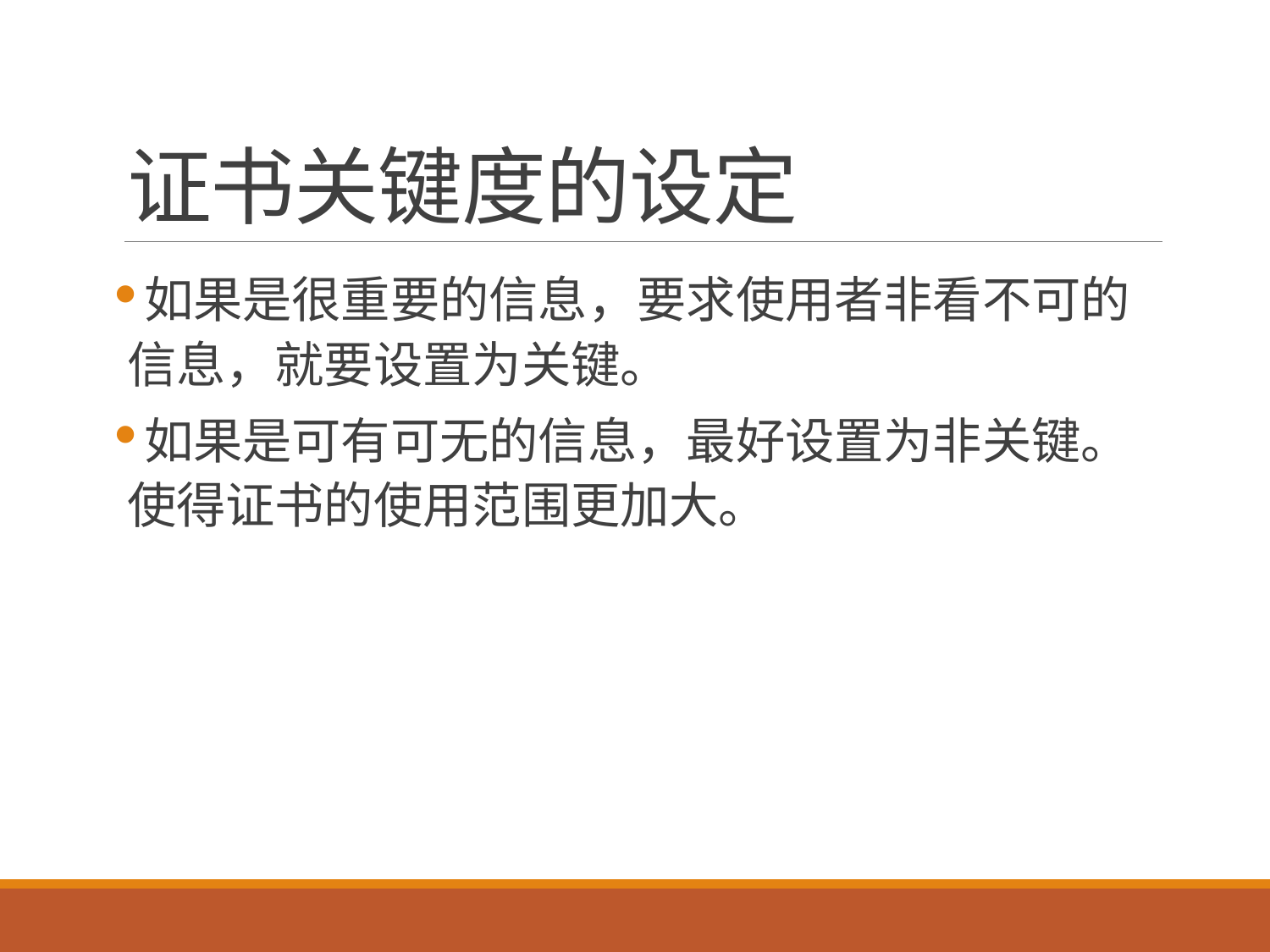

# 证书关键度的设定
如果是很重要的信息，要求使用者非看不可的信息，就要设置为关键。
如果是可有可无的信息，最好设置为非关键。使得证书的使用范围更加大。

14